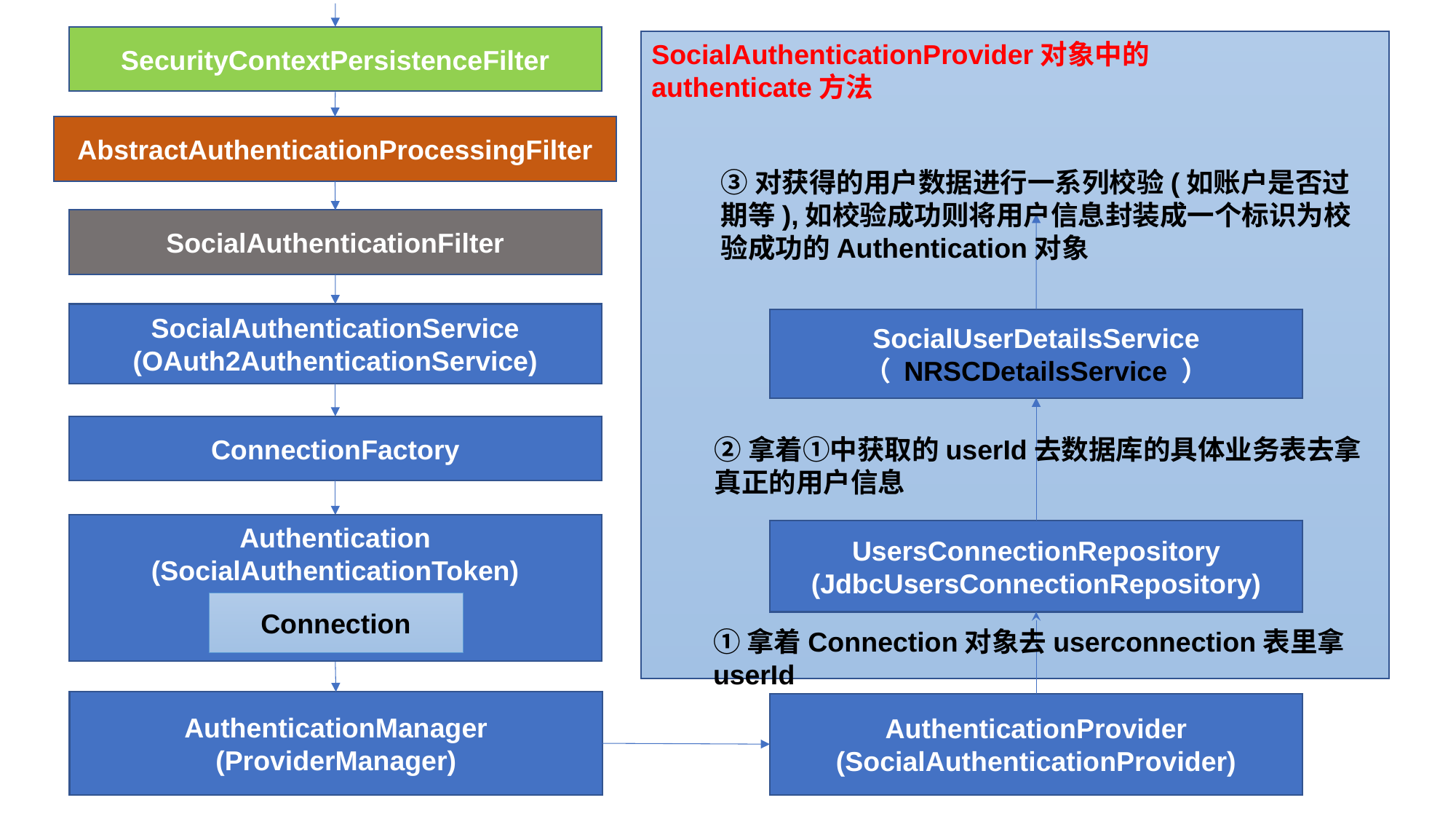

SecurityContextPersistenceFilter
SocialAuthenticationProvider对象中的
authenticate方法
AbstractAuthenticationProcessingFilter
③对获得的用户数据进行一系列校验(如账户是否过期等),如校验成功则将用户信息封装成一个标识为校验成功的Authentication对象
SocialAuthenticationFilter
SocialAuthenticationService
(OAuth2AuthenticationService)
SocialUserDetailsService
（ NRSCDetailsService ）
ConnectionFactory
②拿着①中获取的userId去数据库的具体业务表去拿真正的用户信息
Authentication
(SocialAuthenticationToken)

UsersConnectionRepository
(JdbcUsersConnectionRepository)
Connection
①拿着Connection对象去userconnection表里拿userId
AuthenticationManager
(ProviderManager)
AuthenticationProvider
(SocialAuthenticationProvider)